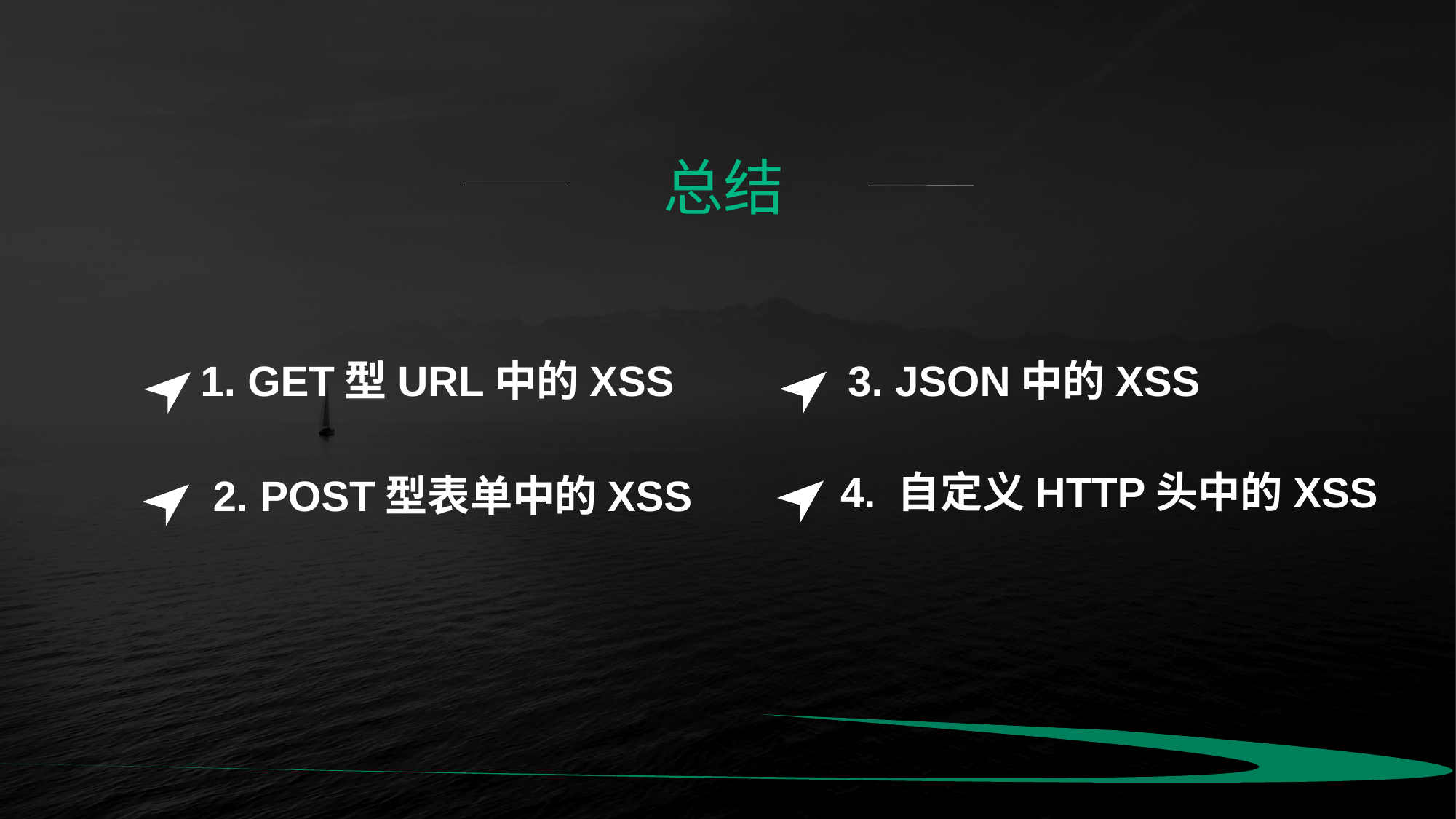

总结
3. JSON中的XSS

4. 自定义HTTP头中的XSS

1. GET型URL中的XSS

2. POST型表单中的XSS